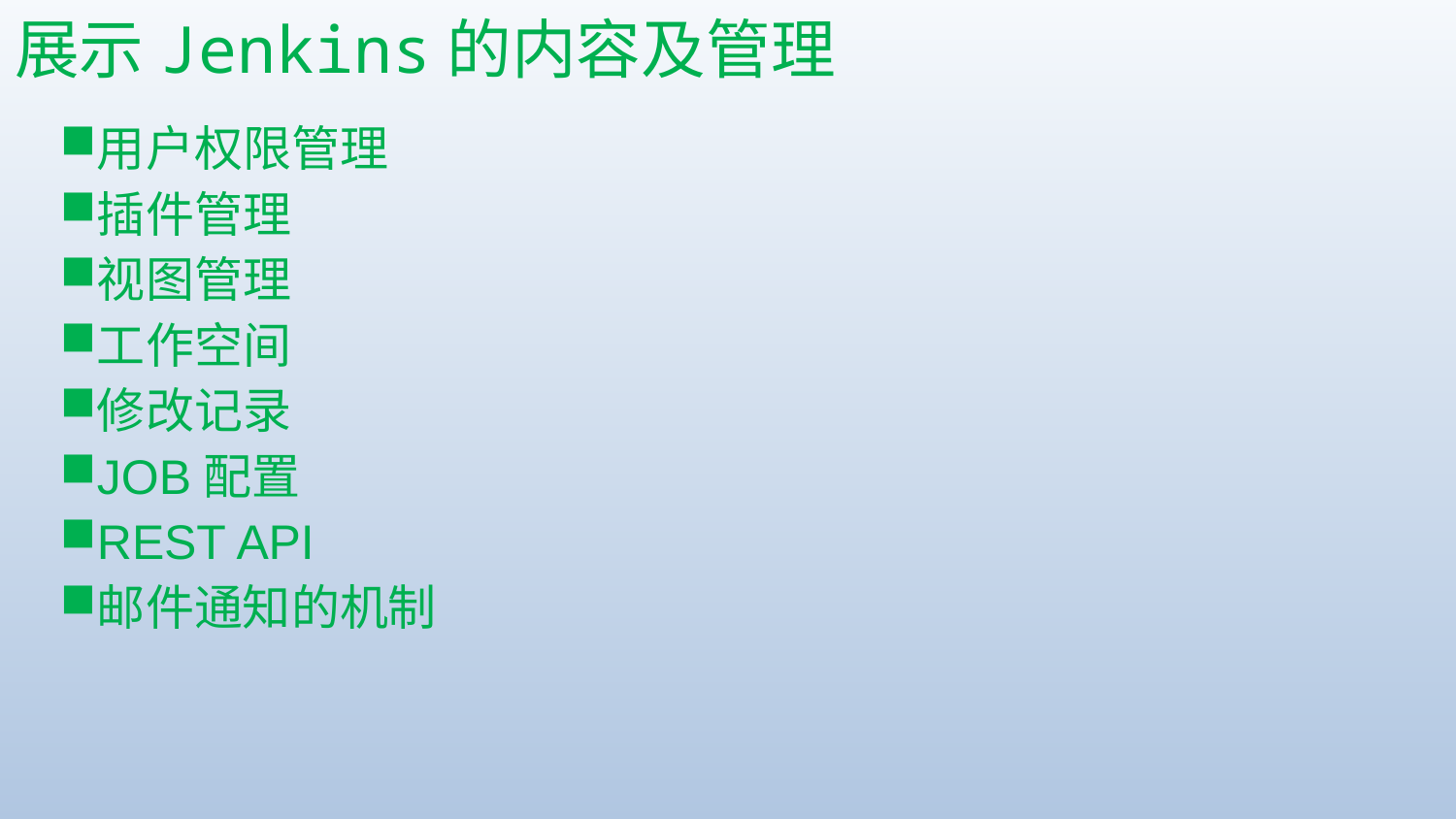

# 展示Jenkins的内容及管理
用户权限管理
插件管理
视图管理
工作空间
修改记录
JOB配置
REST API
邮件通知的机制